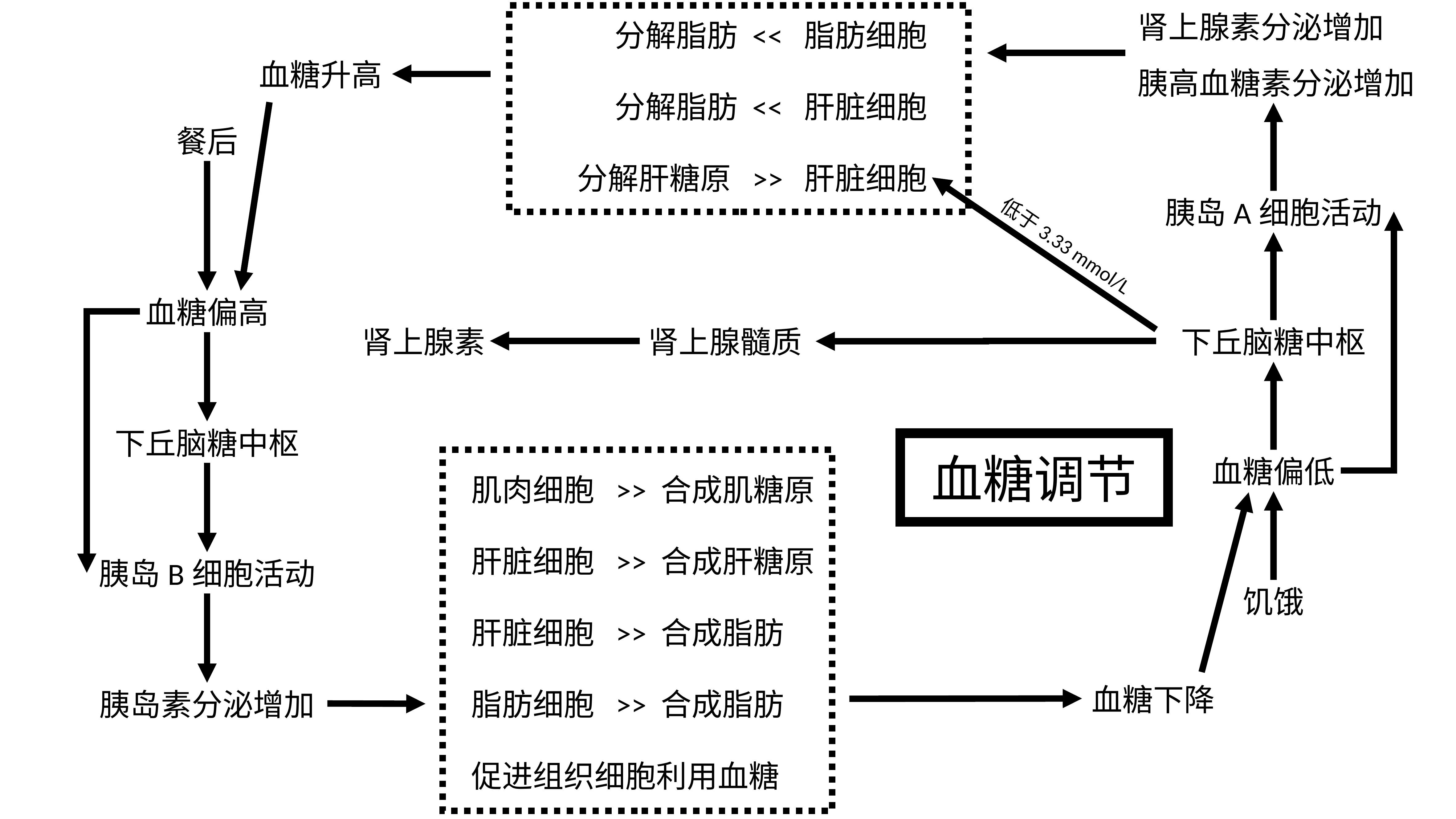

肾上腺素分泌增加
分解脂肪 <<  脂肪细胞
分解脂肪 <<  肝脏细胞
分解肝糖原  >>  肝脏细胞
血糖升高
胰高血糖素分泌增加
餐后
胰岛A细胞活动
低于3.33 mmol/L
血糖偏高
肾上腺素
肾上腺髓质
下丘脑糖中枢
下丘脑糖中枢
血糖调节

血糖偏低
肌肉细胞  >> 合成肌糖原
肝脏细胞  >> 合成肝糖原
肝脏细胞  >> 合成脂肪
脂肪细胞  >> 合成脂肪
促进组织细胞利用血糖
胰岛B细胞活动
饥饿
血糖下降
胰岛素分泌增加